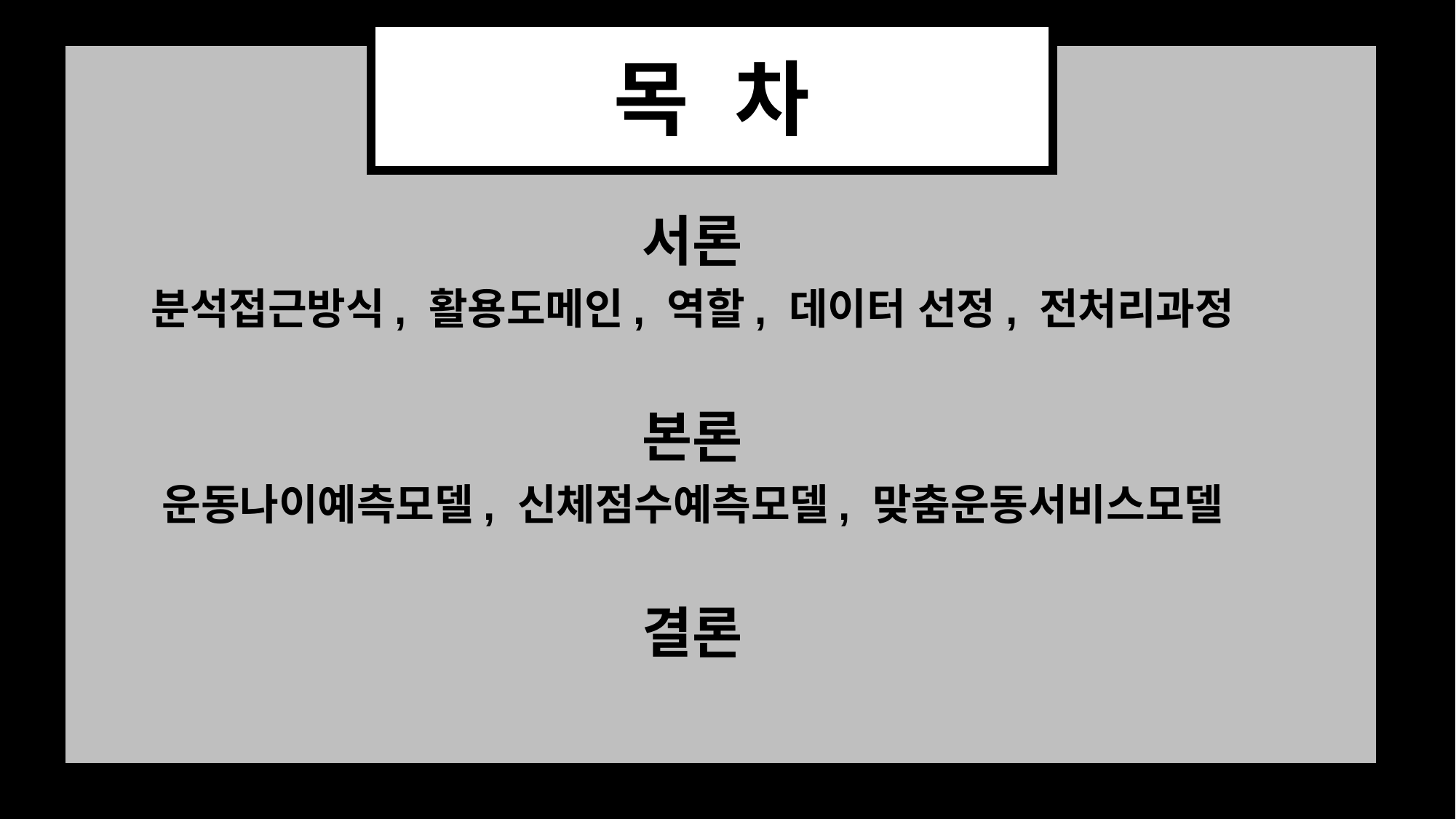

목  차

#
서론
분석접근방식, 활용도메인, 역할, 데이터 선정, 전처리과정

본론
운동나이예측모델, 신체점수예측모델, 맞춤운동서비스모델

결론